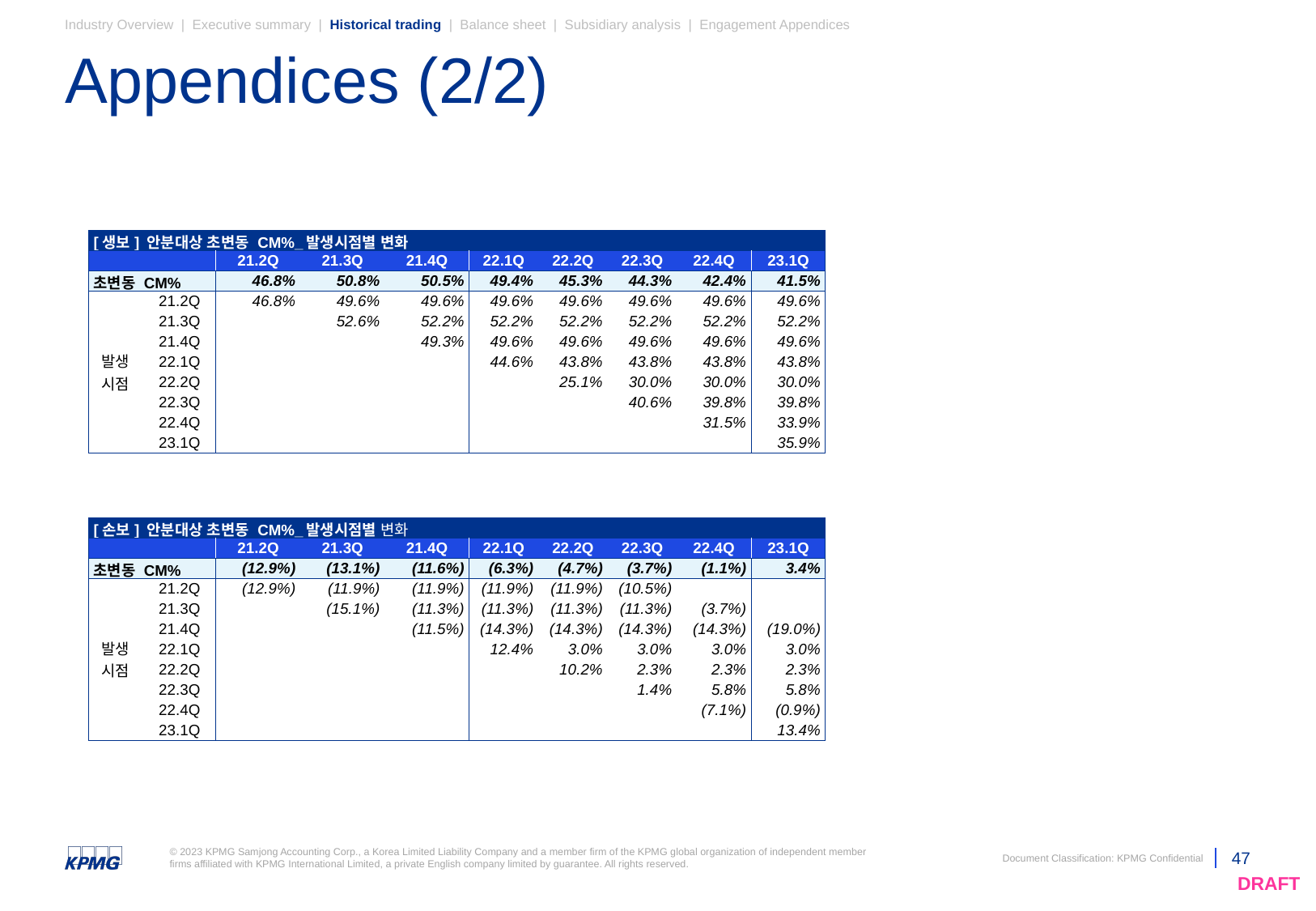

Industry Overview  |  Executive summary  |  Historical trading  |  Balance sheet  |  Subsidiary analysis  |  Engagement Appendices
# Appendices (2/2)
| [생보] 안분대상 초변동 CM%\_발생시점별 변화 |  |  |  |  |  |  |  |  |  |
| --- | --- | --- | --- | --- | --- | --- | --- | --- | --- |
|  |  | 21.2Q | 21.3Q | 21.4Q | 22.1Q | 22.2Q | 22.3Q | 22.4Q | 23.1Q |
| 초변동 CM% |  | 46.8% | 50.8% | 50.5% | 49.4% | 45.3% | 44.3% | 42.4% | 41.5% |
| 발생 시점 | 21.2Q | 46.8% | 49.6% | 49.6% | 49.6% | 49.6% | 49.6% | 49.6% | 49.6% |
|  | 21.3Q |  | 52.6% | 52.2% | 52.2% | 52.2% | 52.2% | 52.2% | 52.2% |
|  | 21.4Q |  |  | 49.3% | 49.6% | 49.6% | 49.6% | 49.6% | 49.6% |
|  | 22.1Q |  |  |  | 44.6% | 43.8% | 43.8% | 43.8% | 43.8% |
|  | 22.2Q |  |  |  |  | 25.1% | 30.0% | 30.0% | 30.0% |
|  | 22.3Q |  |  |  |  |  | 40.6% | 39.8% | 39.8% |
|  | 22.4Q |  |  |  |  |  |  | 31.5% | 33.9% |
|  | 23.1Q |  |  |  |  |  |  |  | 35.9% |
| [손보] 안분대상 초변동 CM%\_발생시점별 변화 |  |  |  |  |  |  |  |  |  |
| --- | --- | --- | --- | --- | --- | --- | --- | --- | --- |
|  |  | 21.2Q | 21.3Q | 21.4Q | 22.1Q | 22.2Q | 22.3Q | 22.4Q | 23.1Q |
| 초변동 CM% |  | (12.9%) | (13.1%) | (11.6%) | (6.3%) | (4.7%) | (3.7%) | (1.1%) | 3.4% |
| 발생 시점 | 21.2Q | (12.9%) | (11.9%) | (11.9%) | (11.9%) | (11.9%) | (10.5%) |  |  |
|  | 21.3Q |  | (15.1%) | (11.3%) | (11.3%) | (11.3%) | (11.3%) | (3.7%) |  |
|  | 21.4Q |  |  | (11.5%) | (14.3%) | (14.3%) | (14.3%) | (14.3%) | (19.0%) |
|  | 22.1Q |  |  |  | 12.4% | 3.0% | 3.0% | 3.0% | 3.0% |
|  | 22.2Q |  |  |  |  | 10.2% | 2.3% | 2.3% | 2.3% |
|  | 22.3Q |  |  |  |  |  | 1.4% | 5.8% | 5.8% |
|  | 22.4Q |  |  |  |  |  |  | (7.1%) | (0.9%) |
|  | 23.1Q |  |  |  |  |  |  |  | 13.4% |